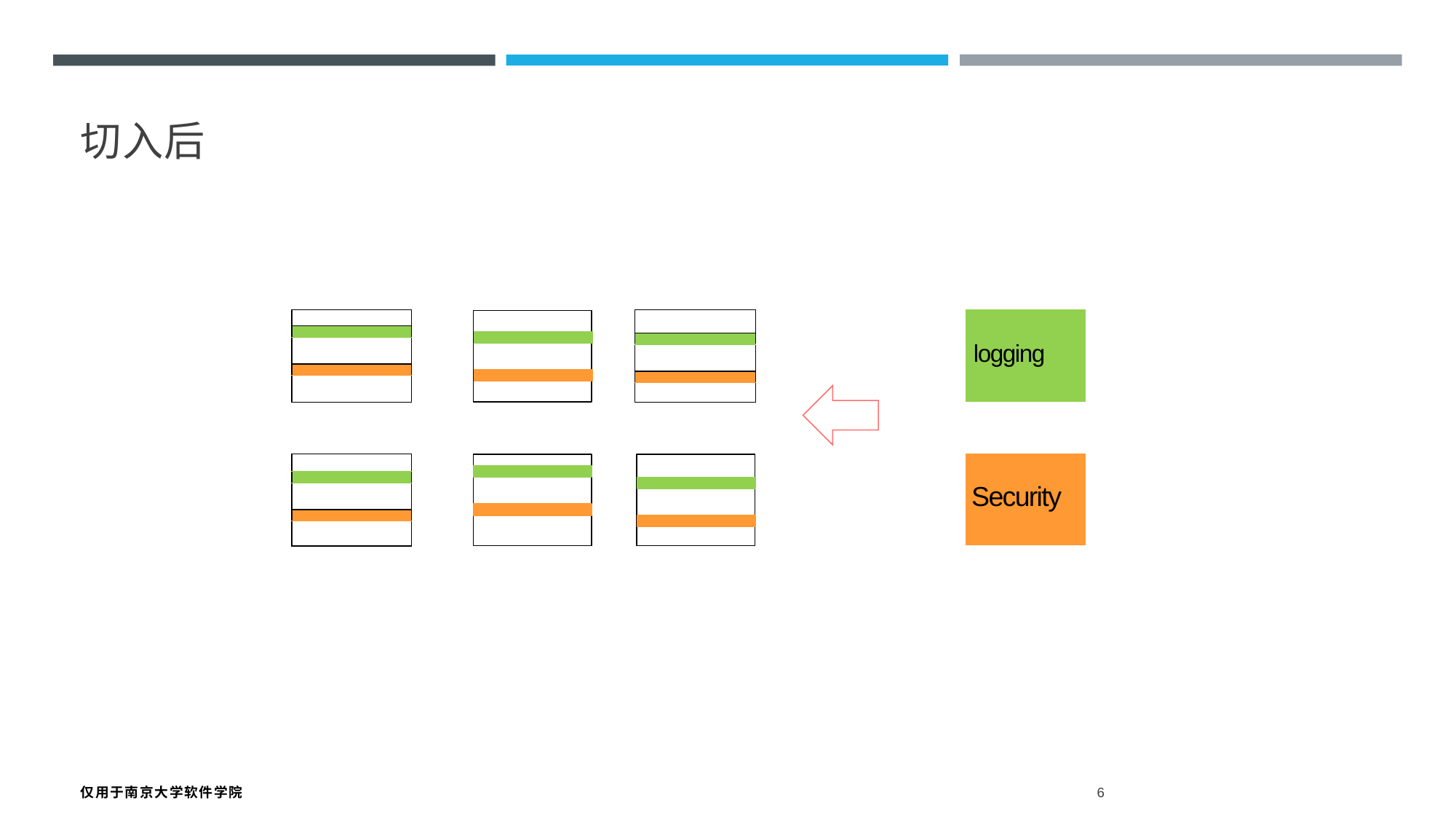

切入后
|  |
| --- |
|  |
|  |
|  |
|  |

|  |
| --- |
|  |
|  |
|  |
|  |
| logging |
| --- |

|  |
| --- |
|  |
|  |
|  |
|  |

| Security |
| --- |

仅用于南京大学软件学院                                                                                                                                                                                                                                                                                 6